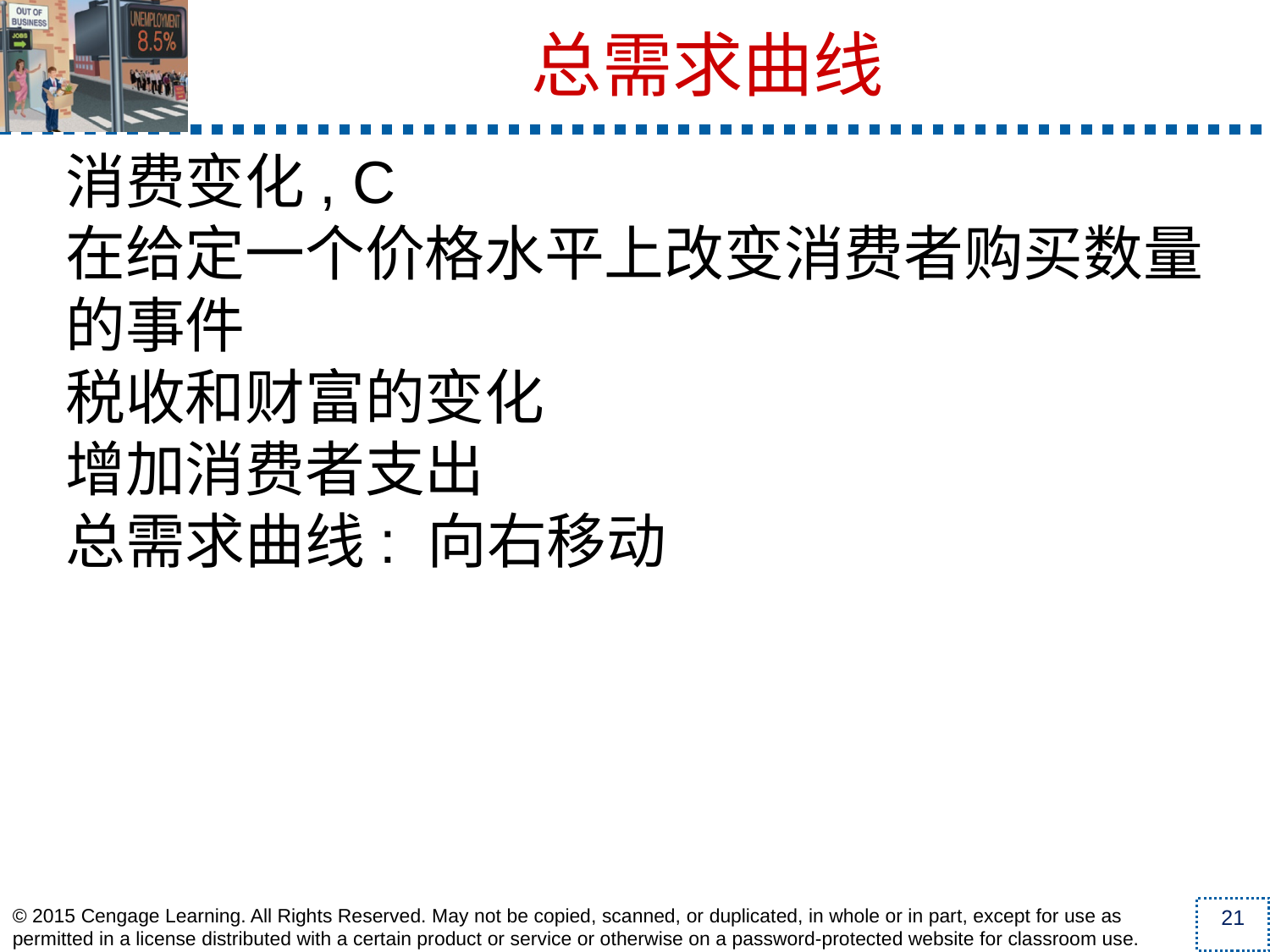

总需求曲线
消费变化, C
在给定一个价格水平上改变消费者购买数量的事件
税收和财富的变化
增加消费者支出
总需求曲线: 向右移动
21
© 2015 Cengage Learning. All Rights Reserved. May not be copied, scanned, or duplicated, in whole or in part, except for use as permitted in a license distributed with a certain product or service or otherwise on a password-protected website for classroom use.